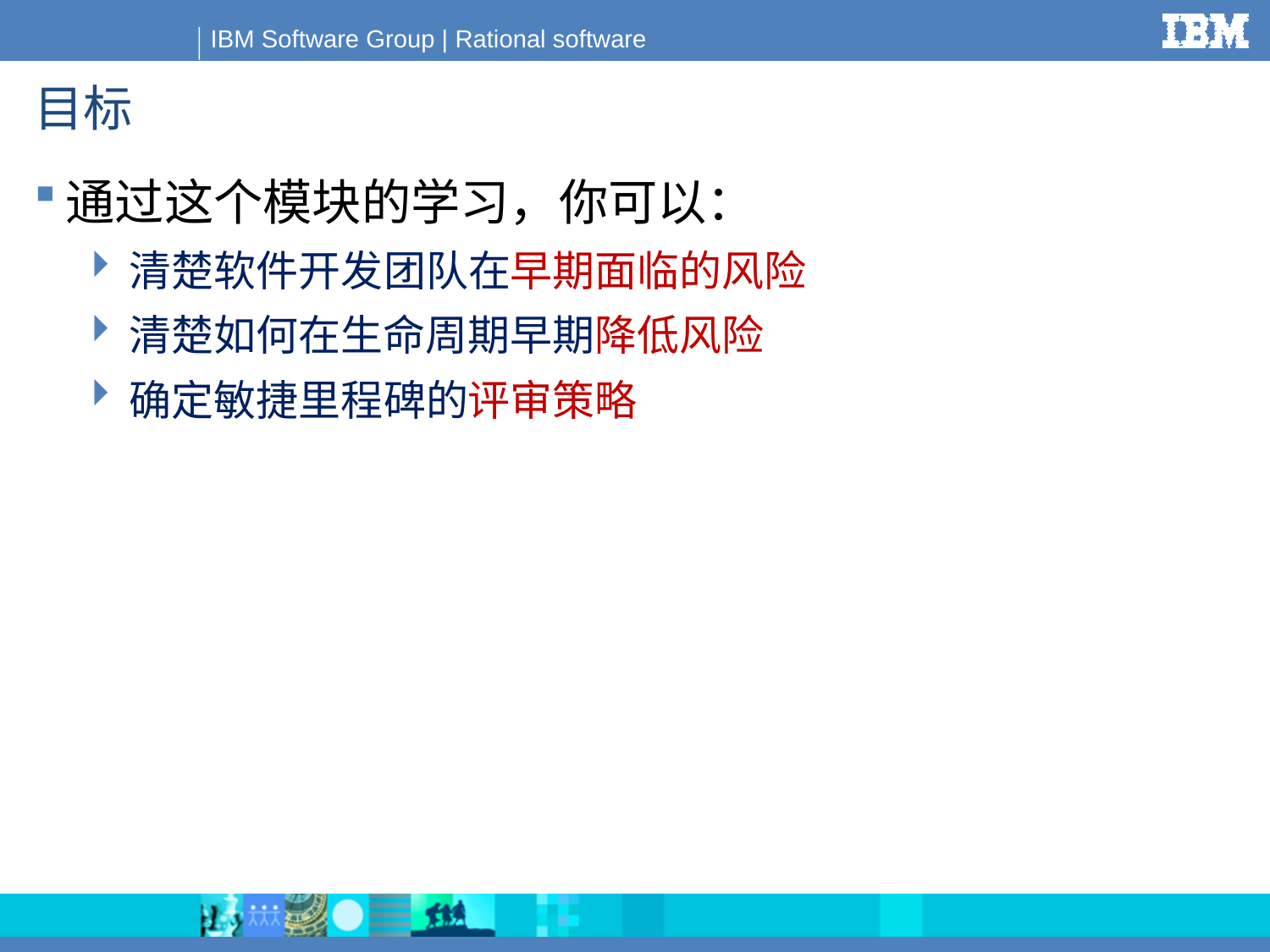

# 目标
通过这个模块的学习，你可以：
清楚软件开发团队在早期面临的风险
清楚如何在生命周期早期降低风险
确定敏捷里程碑的评审策略